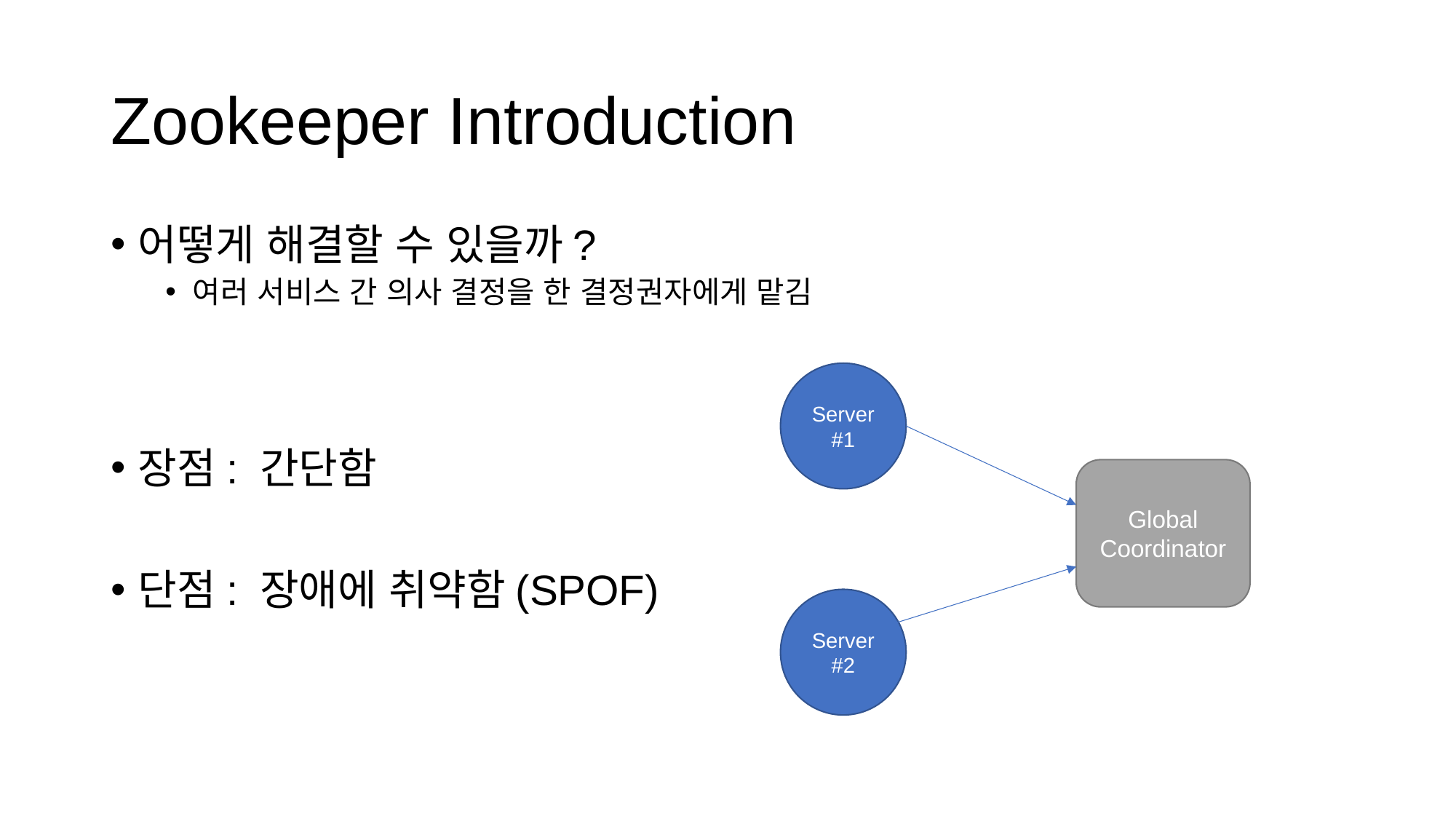

# Zookeeper Introduction
어떻게 해결할 수 있을까?
여러 서비스 간 의사 결정을 한 결정권자에게 맡김

장점: 간단함

단점: 장애에 취약함(SPOF)
Server#1
Global
Coordinator
Server #2